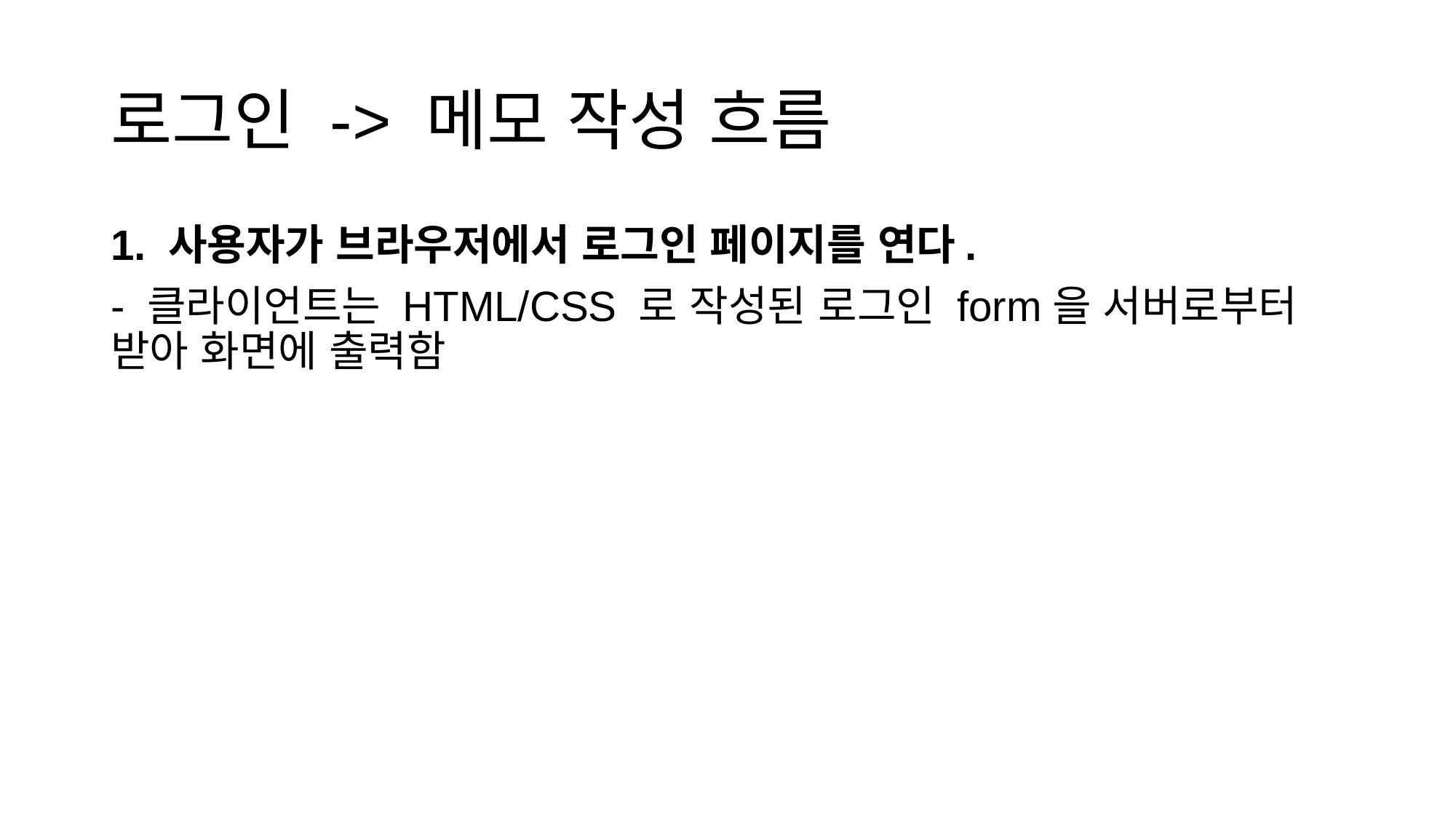

# 로그인 -> 메모 작성 흐름
1. 사용자가 브라우저에서 로그인 페이지를 연다.
- 클라이언트는 HTML/CSS 로 작성된 로그인 form을 서버로부터 받아 화면에 출력함